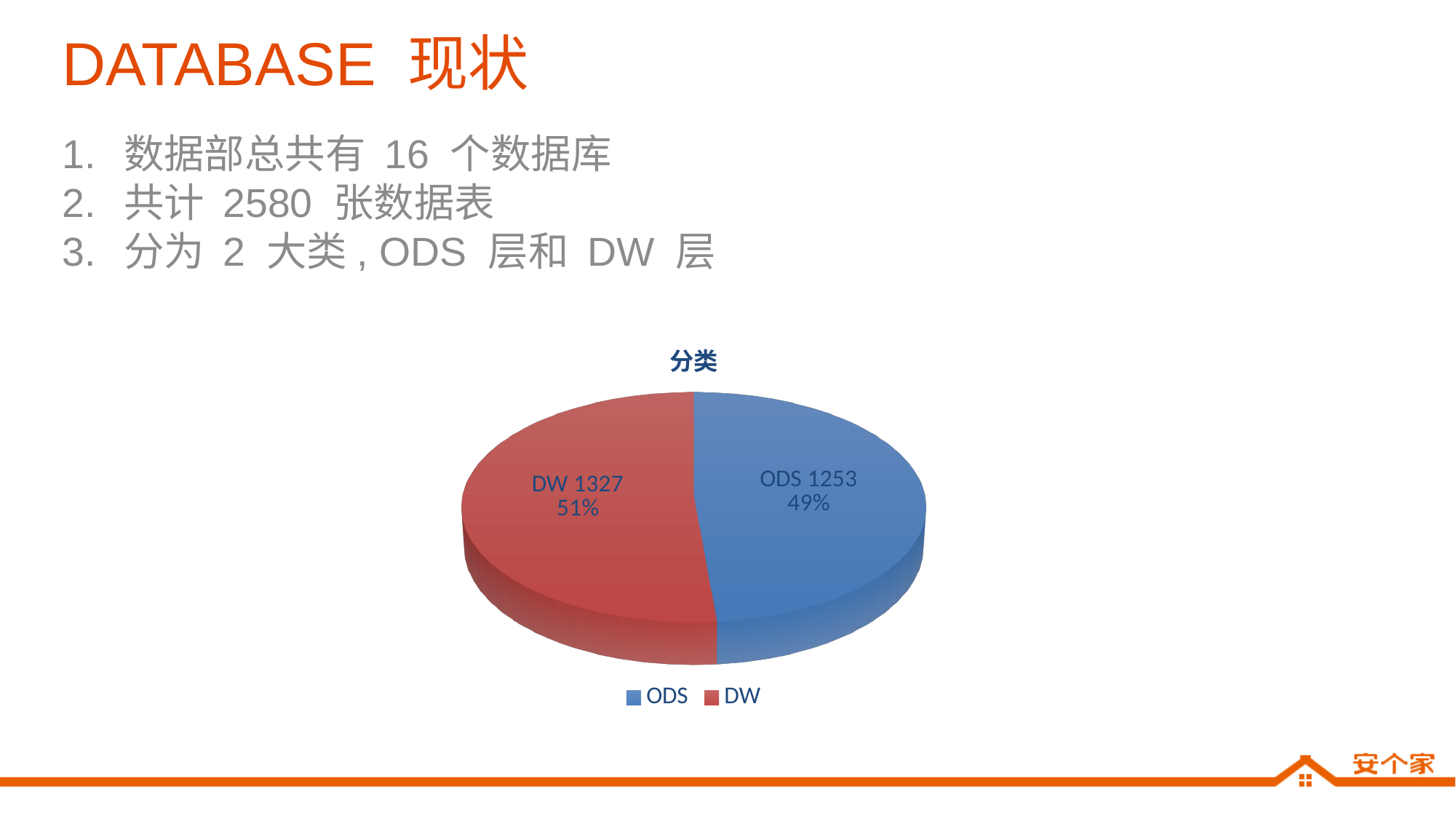

# DATABASE 现状
数据部总共有 16 个数据库
共计 2580 张数据表
分为 2 大类, ODS 层和 DW 层

[unsupported chart]